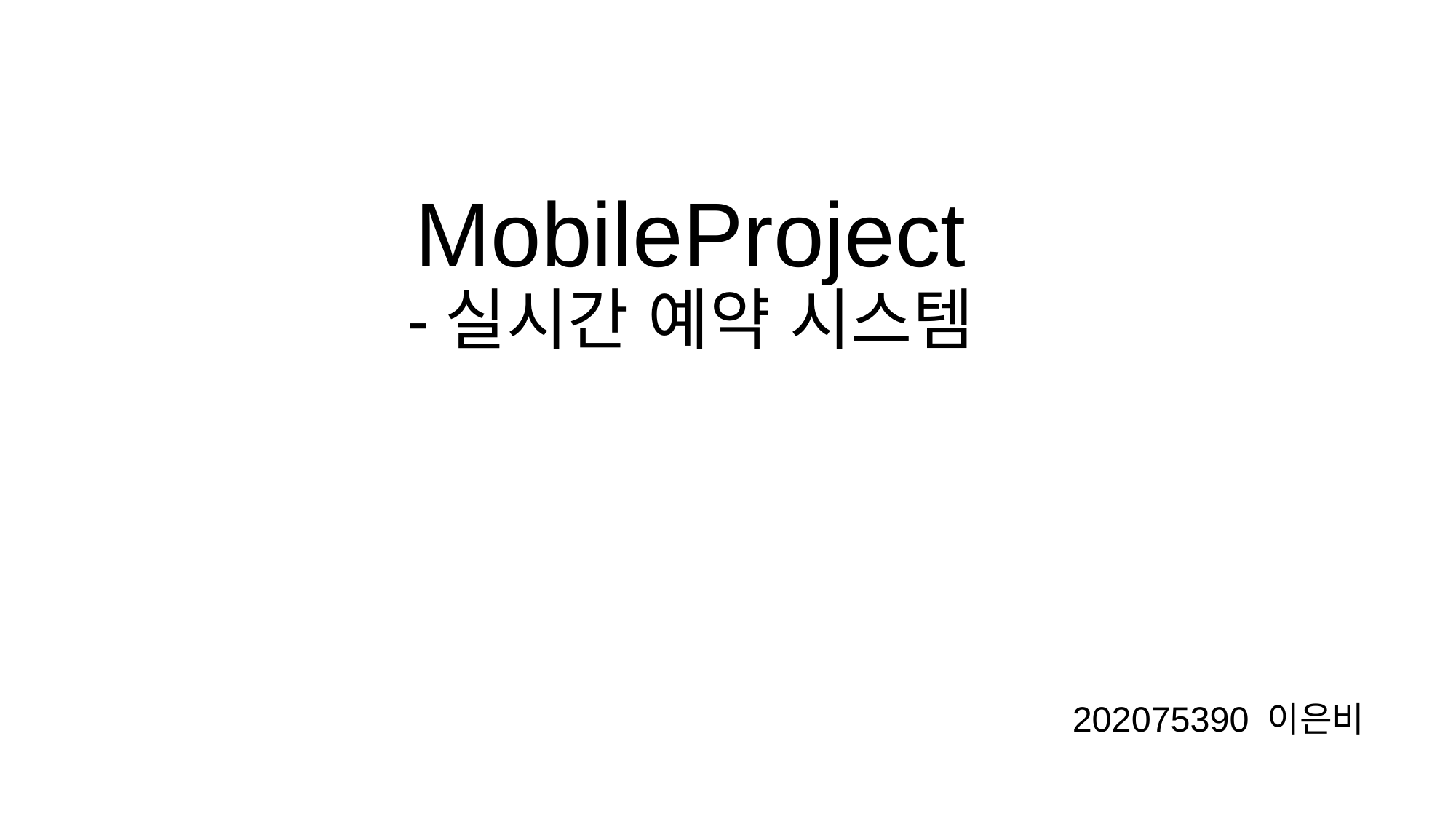

# MobileProject -실시간 예약 시스템
202075390 이은비